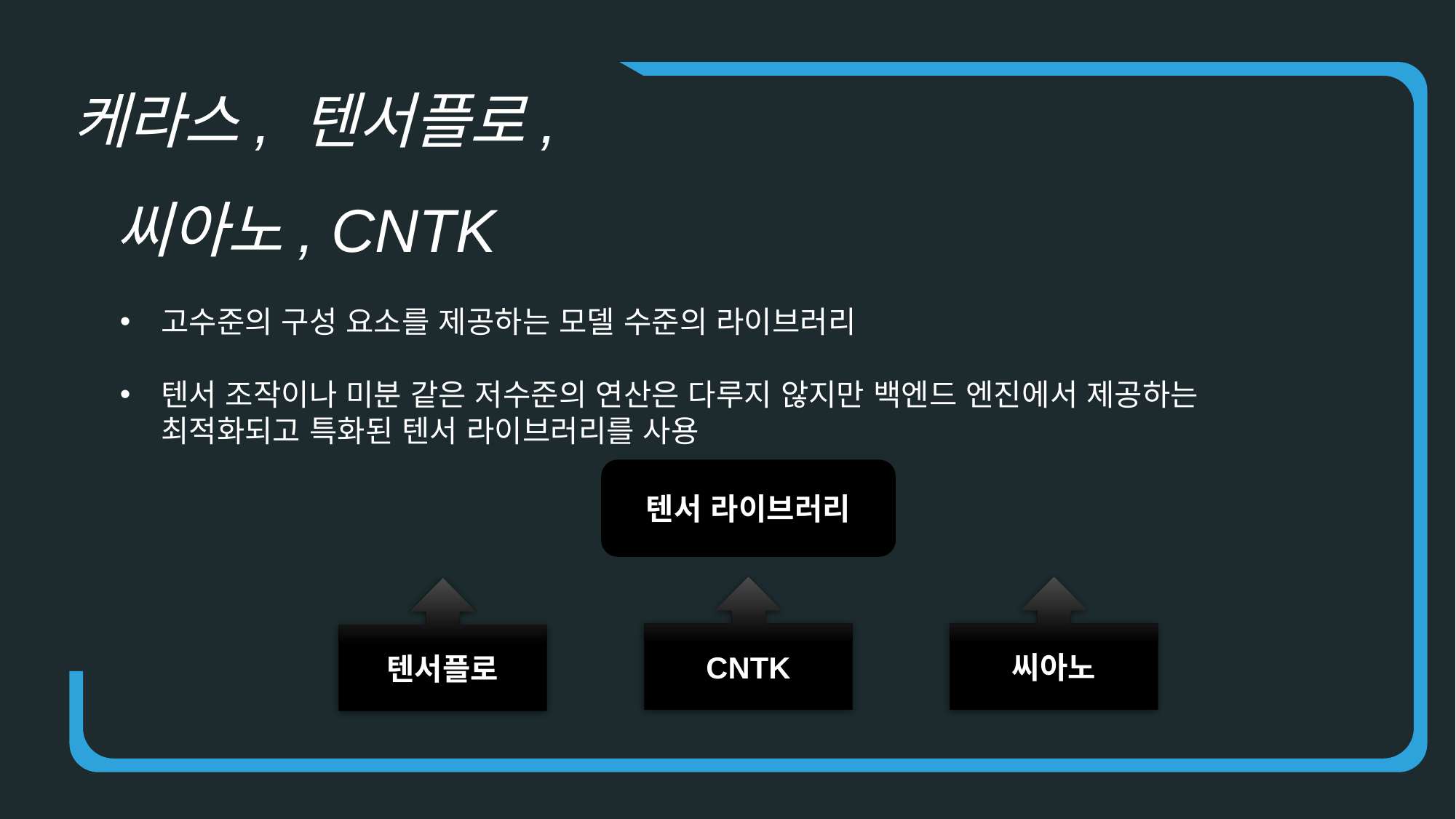

케라스, 텐서플로, 씨아노, CNTK

고수준의 구성 요소를 제공하는 모델 수준의 라이브러리

텐서 조작이나 미분 같은 저수준의 연산은 다루지 않지만 백엔드 엔진에서 제공하는 최적화되고 특화된 텐서 라이브러리를 사용
텐서 라이브러리
CNTK
씨아노
텐서플로